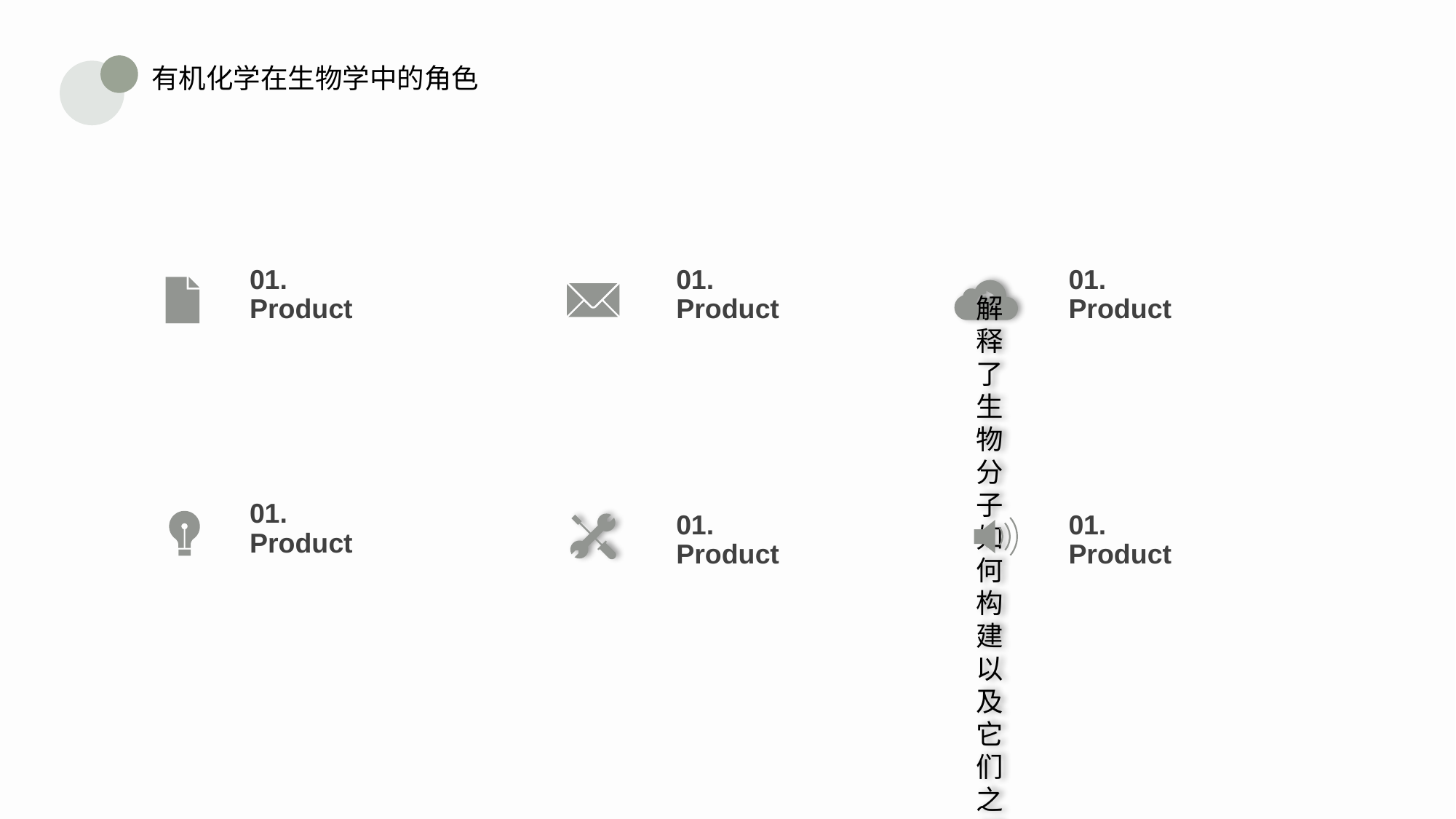

有机化学在生物学中的角色
01. Product
01. Product
01. Product

解释了生物分子如何构建以及它们之间的相互作用。

01. Product
01. Product
01. Product